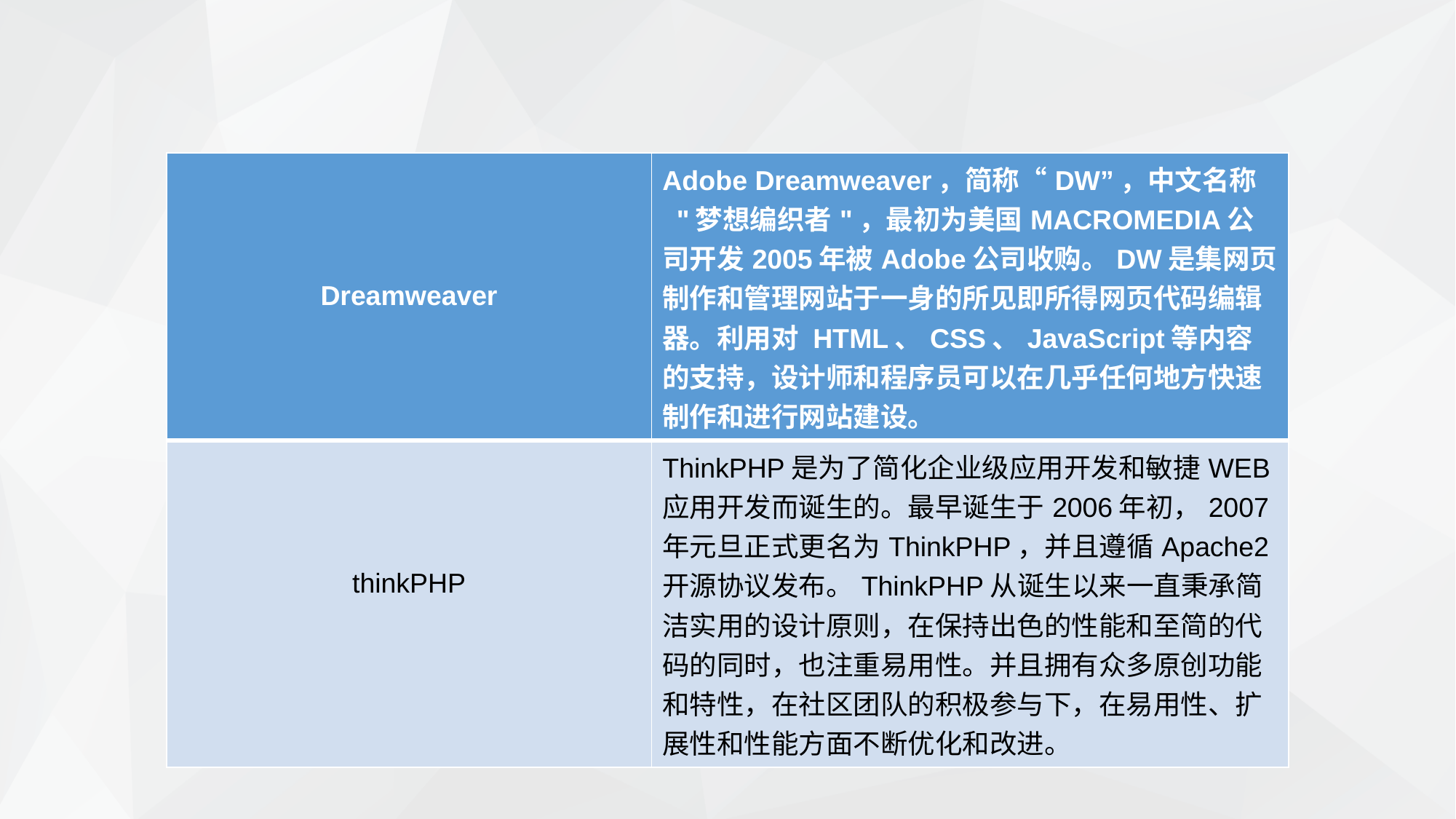

| Dreamweaver | Adobe Dreamweaver，简称“DW”，中文名称 "梦想编织者"，最初为美国MACROMEDIA公司开发2005年被Adobe公司收购。DW是集网页制作和管理网站于一身的所见即所得网页代码编辑器。利用对 HTML、CSS、JavaScript等内容的支持，设计师和程序员可以在几乎任何地方快速制作和进行网站建设。 |
| --- | --- |
| thinkPHP | ThinkPHP是为了简化企业级应用开发和敏捷WEB应用开发而诞生的。最早诞生于2006年初，2007年元旦正式更名为ThinkPHP，并且遵循Apache2开源协议发布。ThinkPHP从诞生以来一直秉承简洁实用的设计原则，在保持出色的性能和至简的代码的同时，也注重易用性。并且拥有众多原创功能和特性，在社区团队的积极参与下，在易用性、扩展性和性能方面不断优化和改进。 |